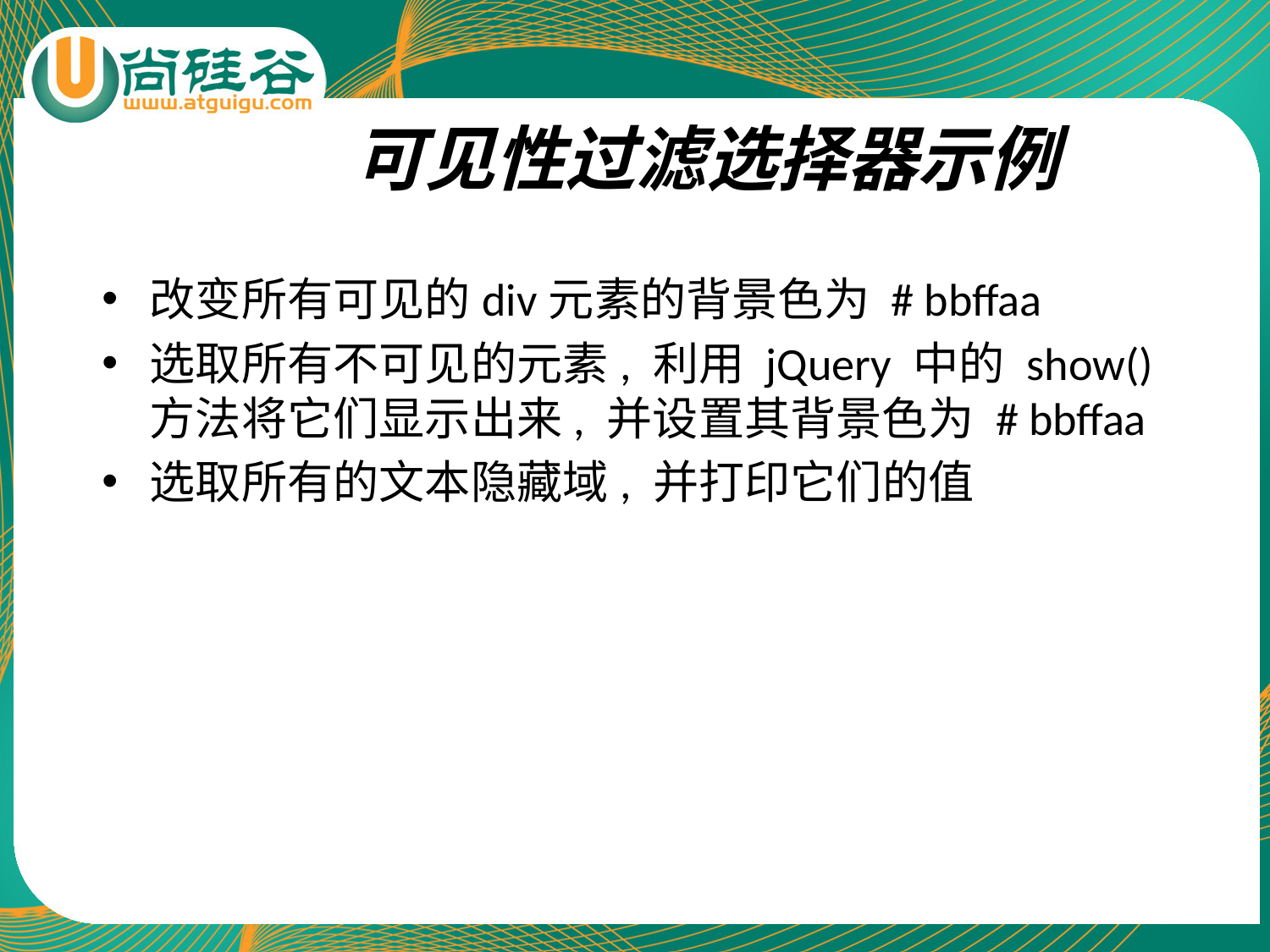

# 可见性过滤选择器示例
改变所有可见的div元素的背景色为 # bbffaa
选取所有不可见的元素, 利用 jQuery 中的 show() 方法将它们显示出来, 并设置其背景色为 # bbffaa
选取所有的文本隐藏域, 并打印它们的值